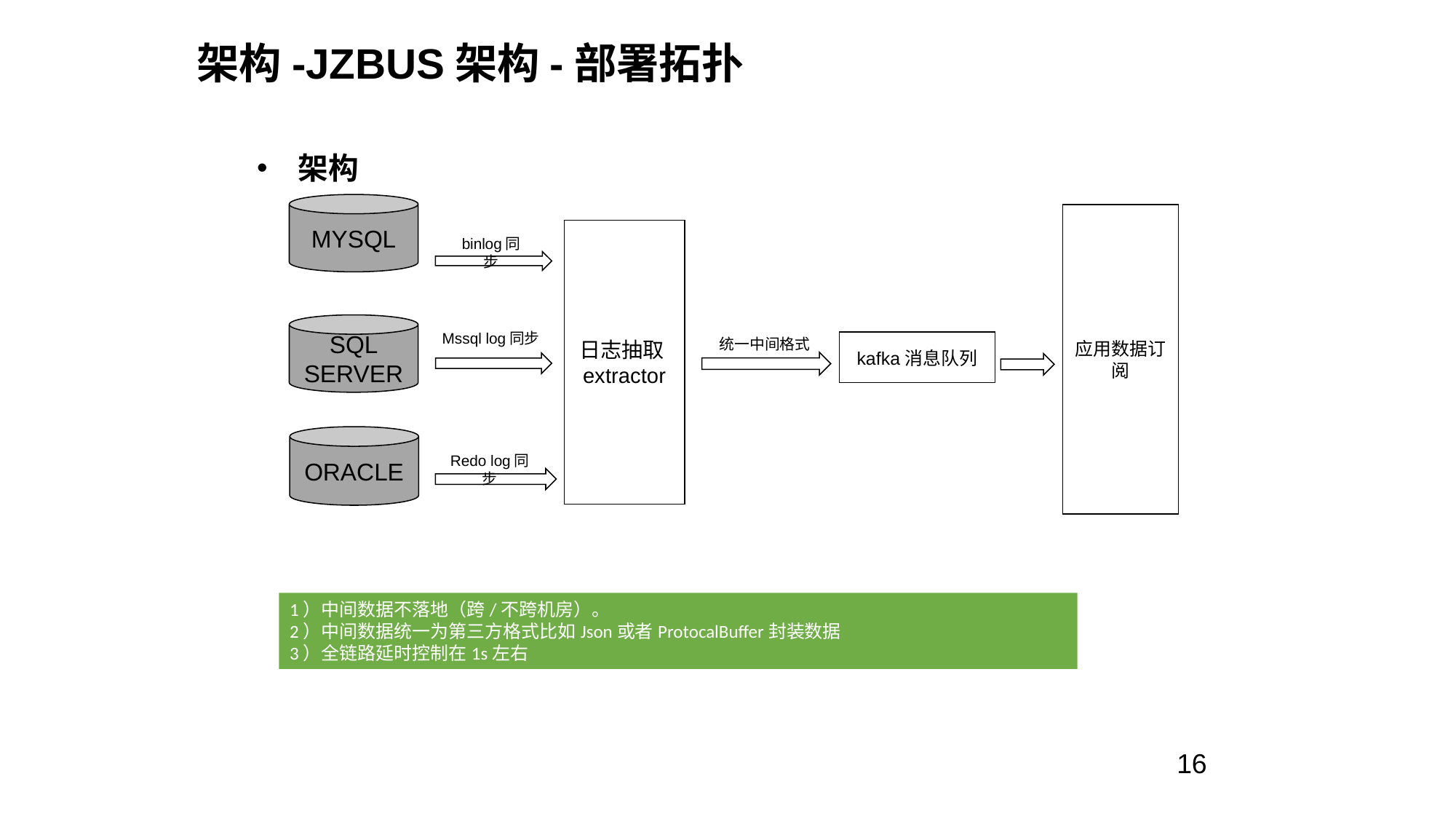

架构-JZBUS架构-部署拓扑
架构
MYSQL
应用数据订阅
日志抽取extractor
binlog同步

SQL
SERVER
Mssql log同步
统一中间格式
kafka消息队列

ORACLE
Redo log同步

1）中间数据不落地（跨/不跨机房）。
2）中间数据统一为第三方格式比如Json或者ProtocalBuffer封装数据
3）全链路延时控制在1s左右
16